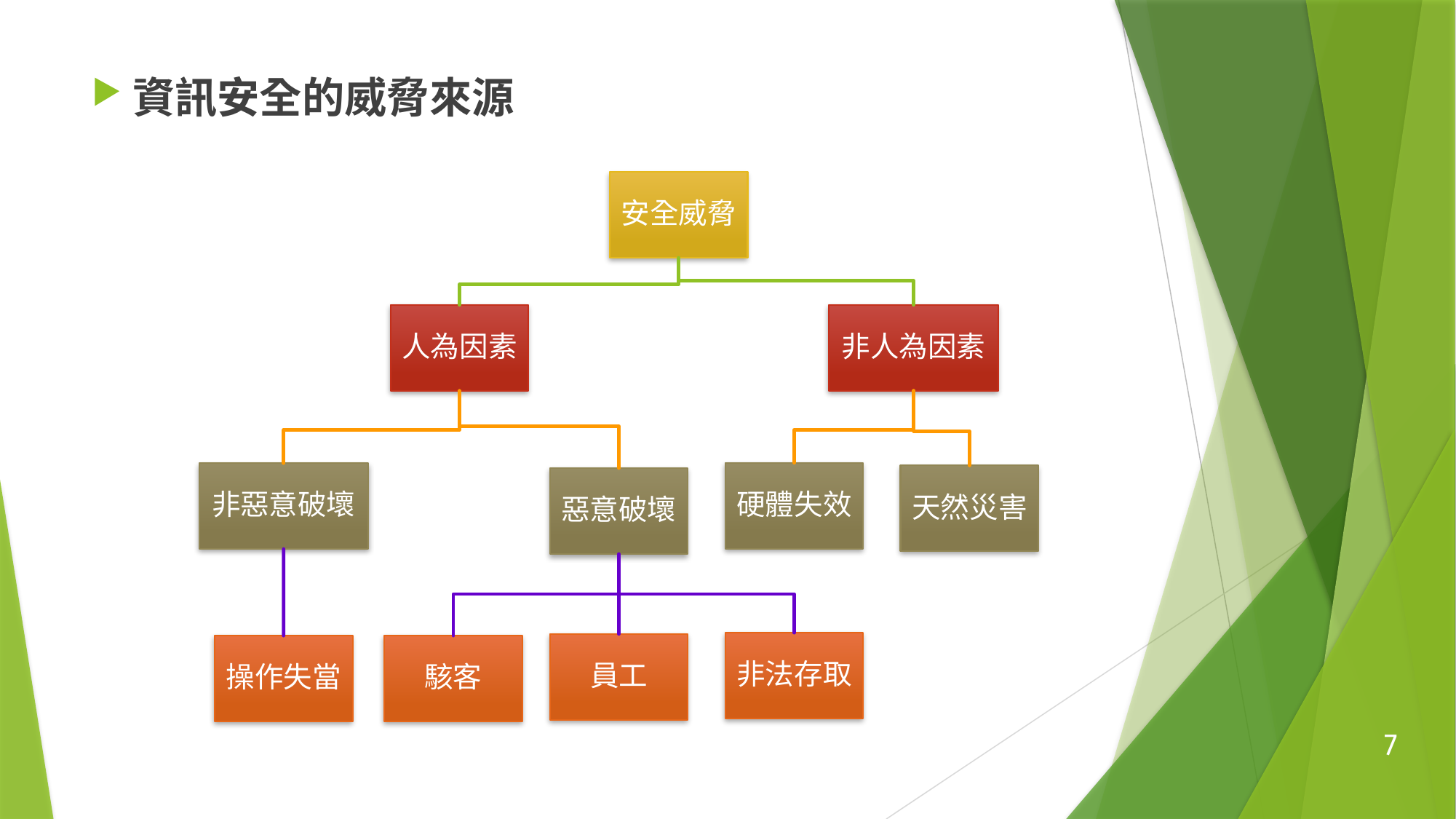

資訊安全的威脅來源
安全威脅
人為因素
非人為因素
硬體失效
非惡意破壞
天然災害
惡意破壞
非法存取
員工
駭客
操作失當
7